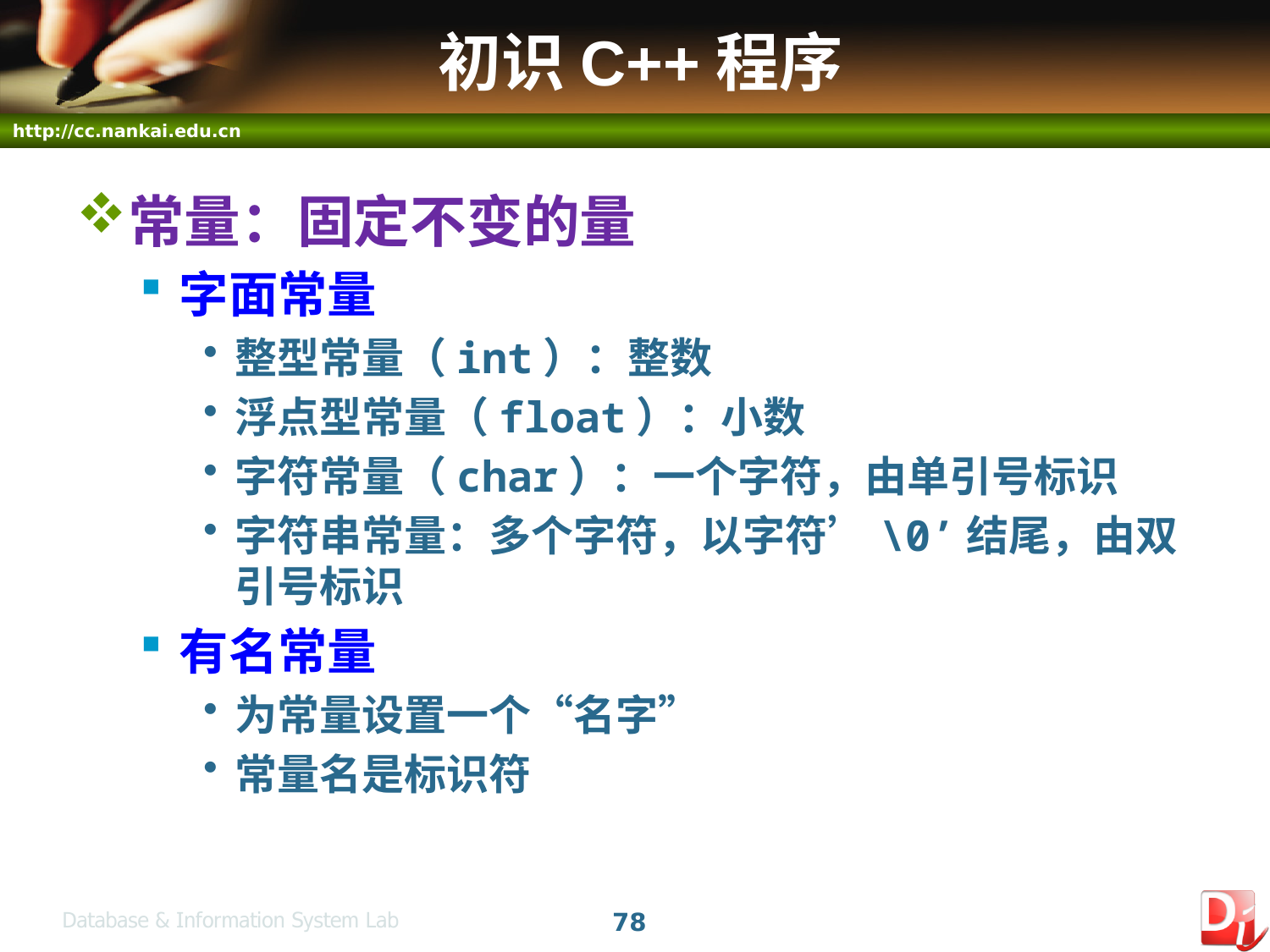

# 初识C++程序
常量：固定不变的量
字面常量
整型常量（int）：整数
浮点型常量（float）：小数
字符常量（char）：一个字符，由单引号标识
字符串常量：多个字符，以字符’\0’结尾，由双引号标识
有名常量
为常量设置一个“名字”
常量名是标识符
78
Database & Information System Lab